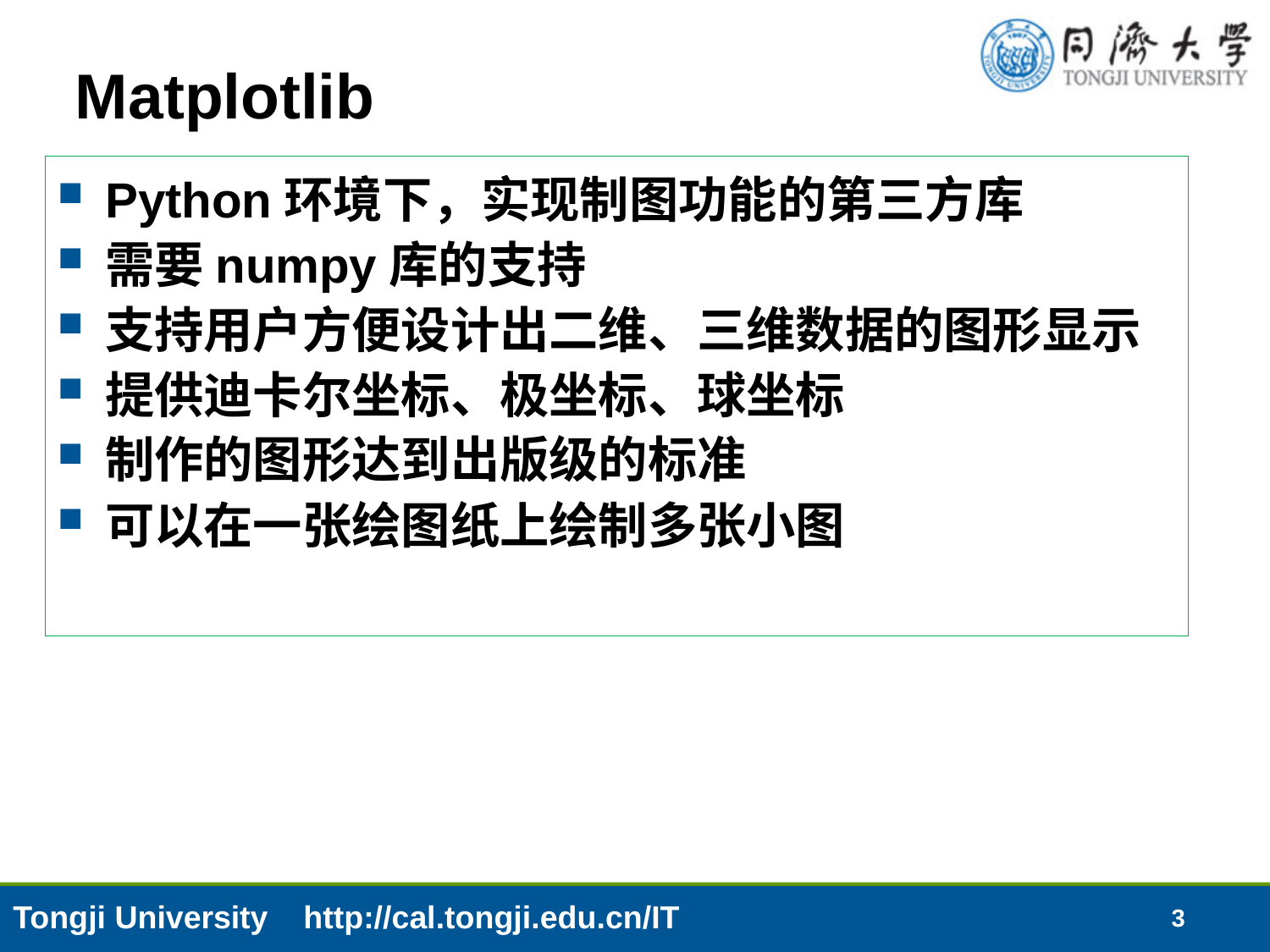

# Matplotlib
Python环境下，实现制图功能的第三方库
需要numpy库的支持
支持用户方便设计出二维、三维数据的图形显示
提供迪卡尔坐标、极坐标、球坐标
制作的图形达到出版级的标准
可以在一张绘图纸上绘制多张小图